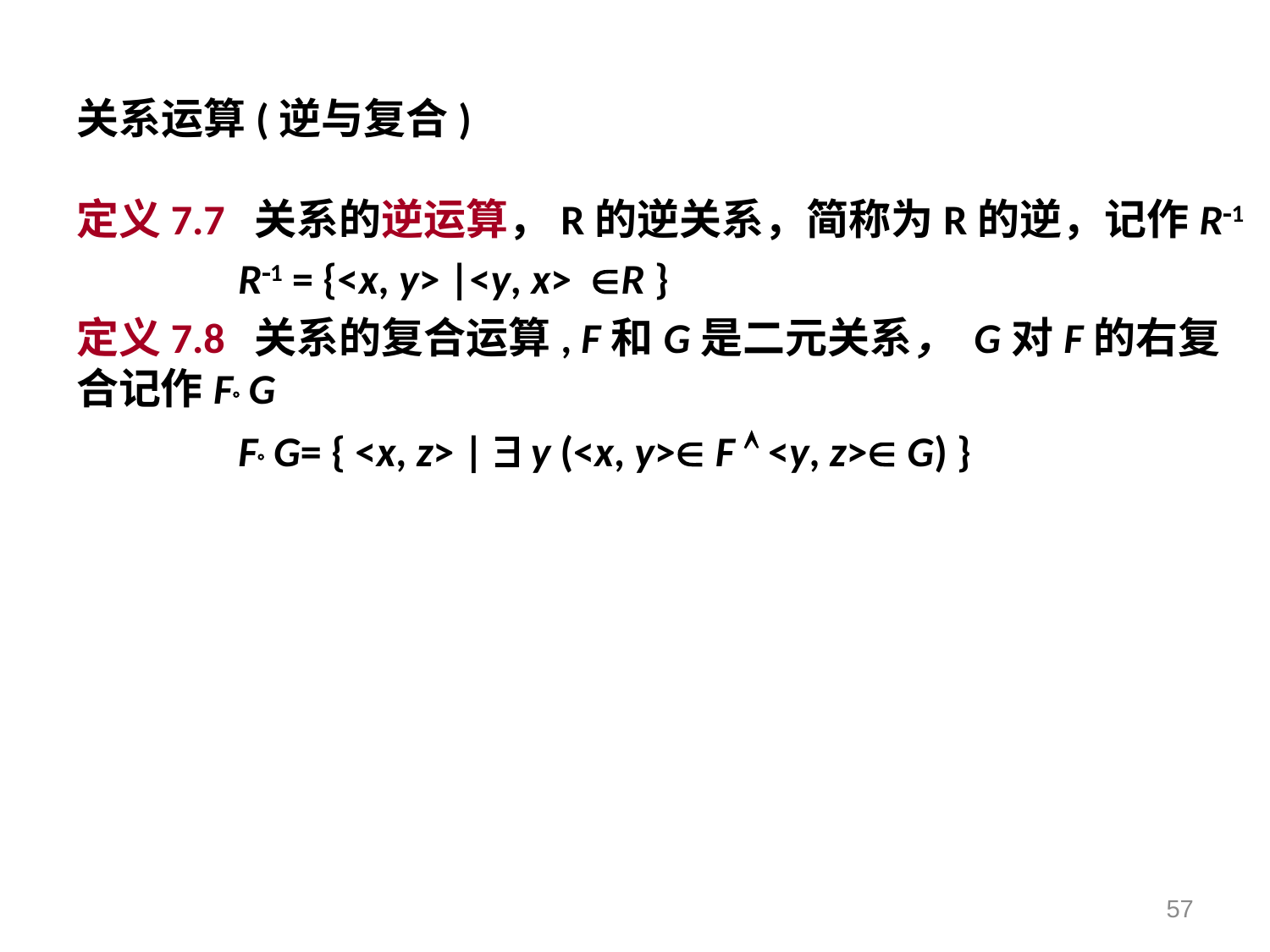

# 关系运算(逆与复合)
定义7.7  关系的逆运算，R的逆关系，简称为R的逆，记作R−1
                 R−1 = {<x, y> |<y, x>  ∈R }
定义7.8  关系的复合运算, F和G是二元关系， G对F的右复合记作F° G
                 F° G= { <x, z> | ∃ y (<x, y>∈ F ∧ <y, z>∈ G) }
57